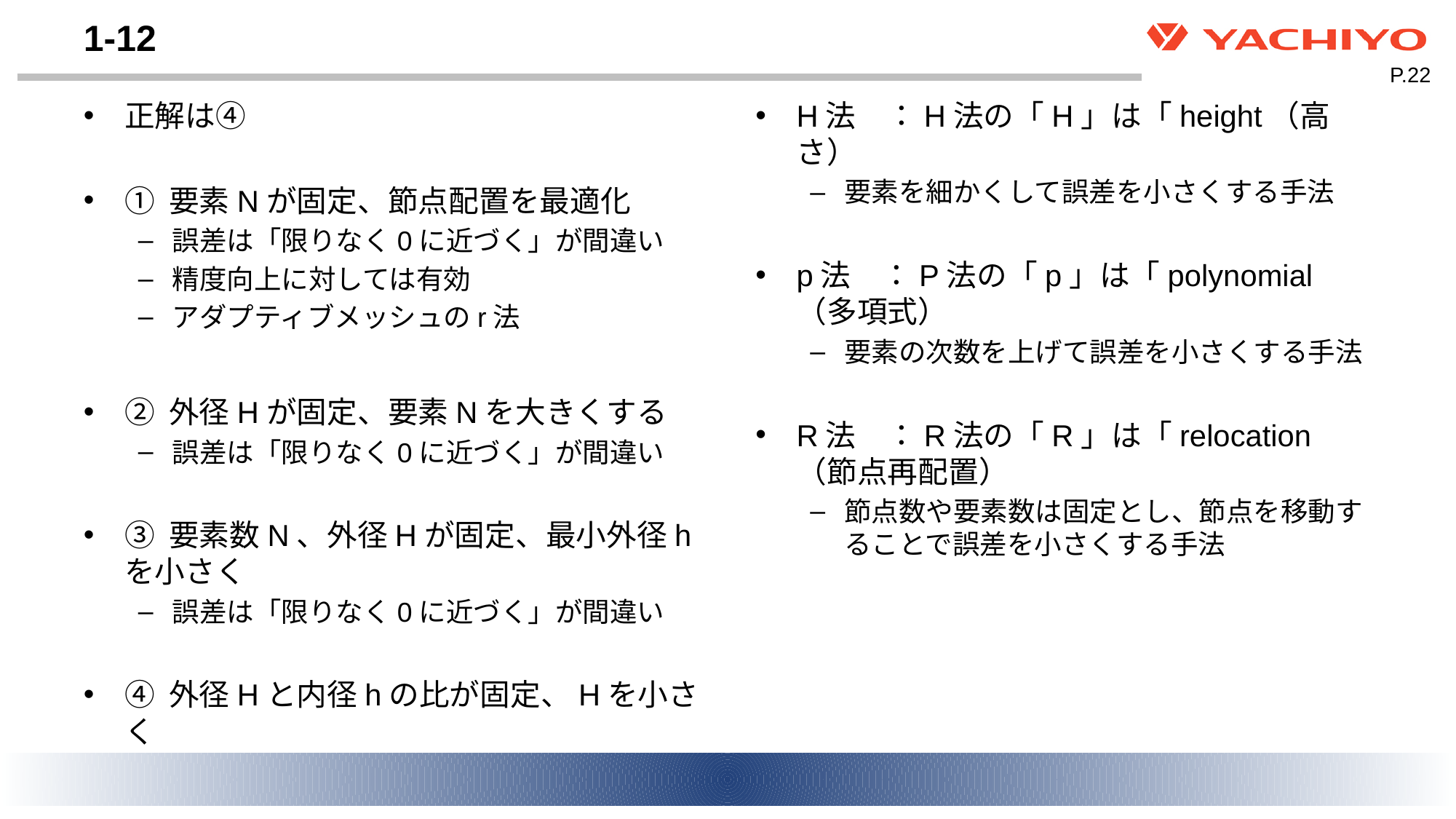

# 1-12
正解は④

① 要素Nが固定、節点配置を最適化
誤差は「限りなく0に近づく」が間違い
精度向上に対しては有効
アダプティブメッシュのr法

② 外径Hが固定、要素Nを大きくする
誤差は「限りなく0に近づく」が間違い

③ 要素数N、外径Hが固定、最小外径hを小さく
誤差は「限りなく0に近づく」が間違い

④ 外径Hと内径hの比が固定、Hを小さく

H法　：H法の「H」は「height（高さ）
要素を細かくして誤差を小さくする手法

p法　：P法の「p」は「polynomial（多項式）
要素の次数を上げて誤差を小さくする手法

R法　：R法の「R」は「relocation（節点再配置）
節点数や要素数は固定とし、節点を移動することで誤差を小さくする手法